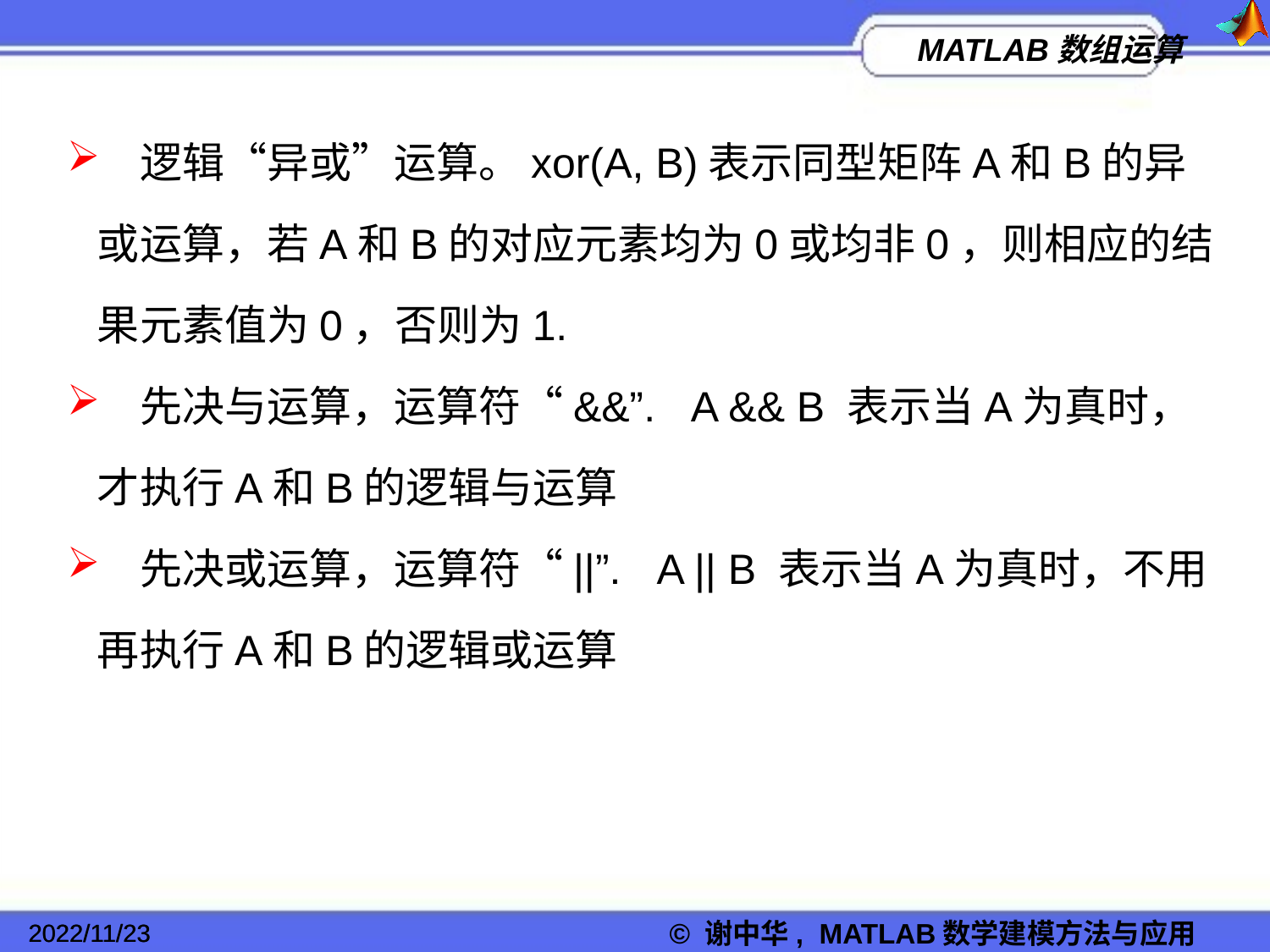

逻辑“异或”运算。xor(A, B)表示同型矩阵A和B的异或运算，若A和B的对应元素均为0或均非0，则相应的结果元素值为0，否则为1.
   先决与运算，运算符“&&”.   A && B 表示当A为真时，才执行A和B的逻辑与运算
   先决或运算，运算符“||”.   A || B 表示当A为真时，不用再执行A和B的逻辑或运算
2022/11/23
© 谢中华,  MATLAB数学建模方法与应用